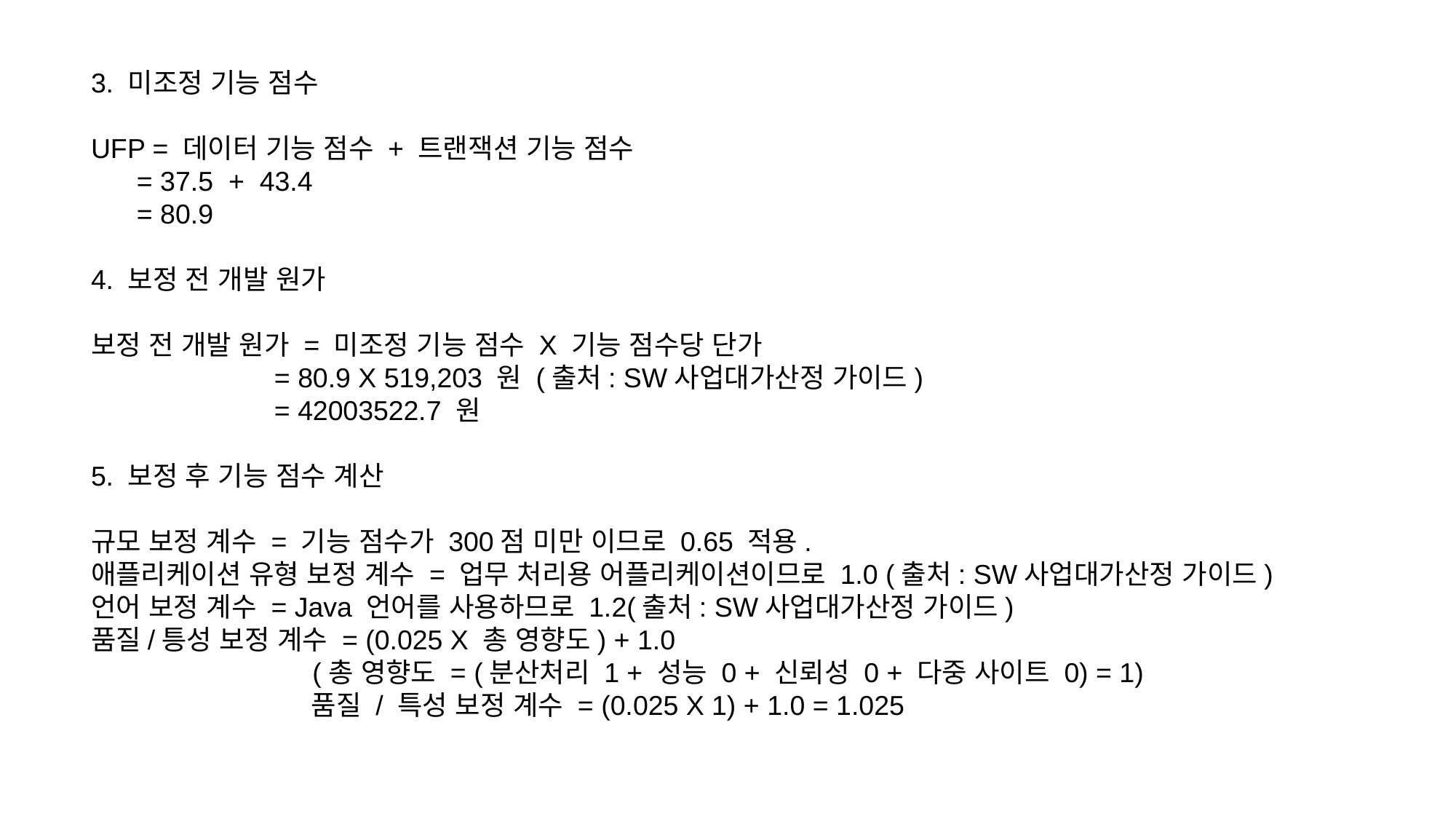

3. 미조정 기능 점수

UFP = 데이터 기능 점수 + 트랜잭션 기능 점수
      = 37.5  +  43.4
      = 80.9

4. 보정 전 개발 원가

보정 전 개발 원가 = 미조정 기능 점수 X 기능 점수당 단가
                        = 80.9 X 519,203 원 (출처: SW사업대가산정 가이드)
                        = 42003522.7 원

5. 보정 후 기능 점수 계산

규모 보정 계수 = 기능 점수가 300점 미만 이므로 0.65 적용.
애플리케이션 유형 보정 계수 = 업무 처리용 어플리케이션이므로 1.0 (출처: SW사업대가산정 가이드)
언어 보정 계수 = Java 언어를 사용하므로 1.2(출처: SW사업대가산정 가이드)
품질/틍성 보정 계수 = (0.025 X 총 영향도) + 1.0
                             (총 영향도 = (분산처리 1 + 성능 0 + 신뢰성 0 + 다중 사이트 0) = 1)
                            품질 / 특성 보정 계수 = (0.025 X 1) + 1.0 = 1.025